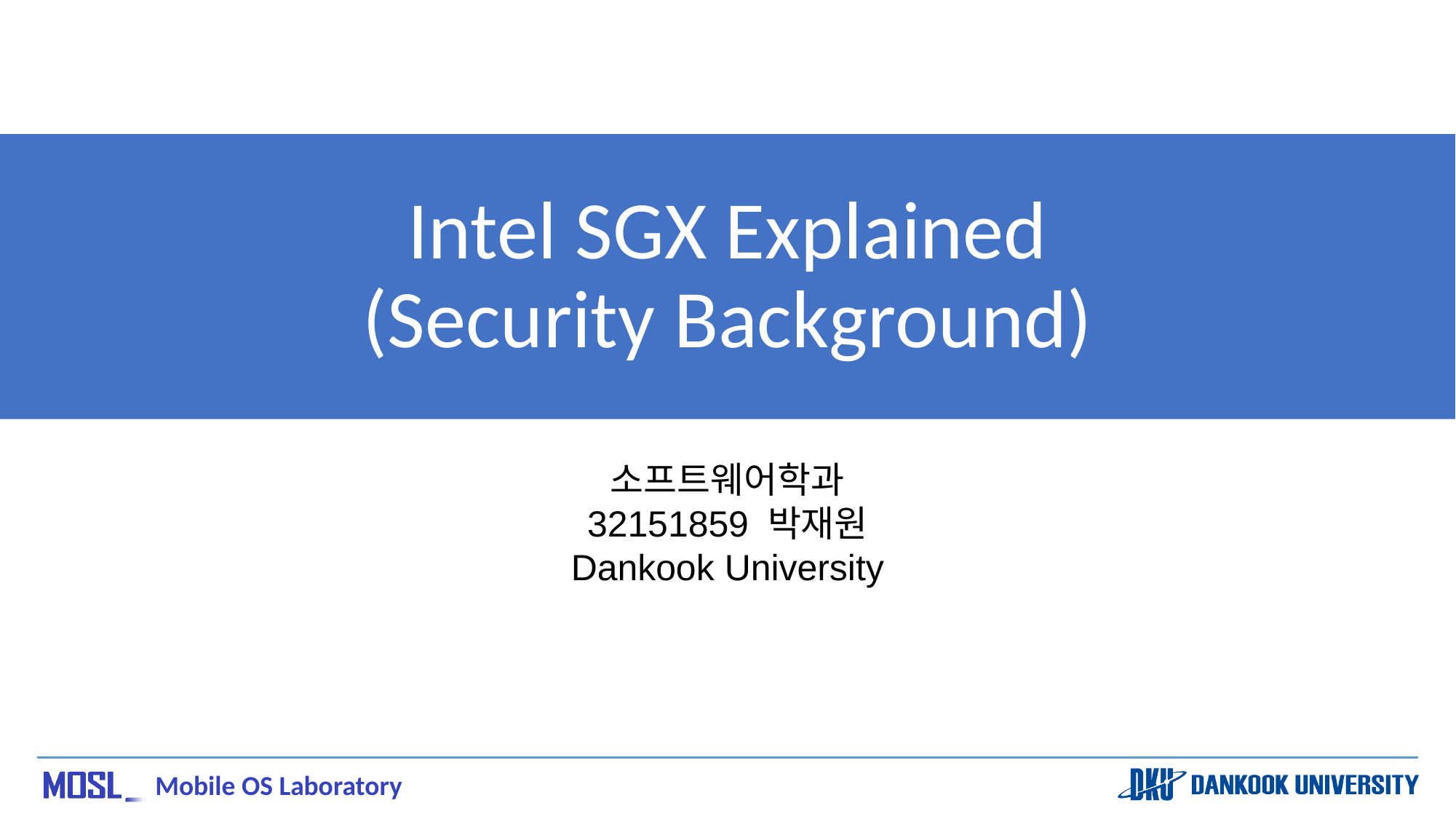

# Intel SGX Explained (Security Background)
소프트웨어학과
32151859 박재원
Dankook University